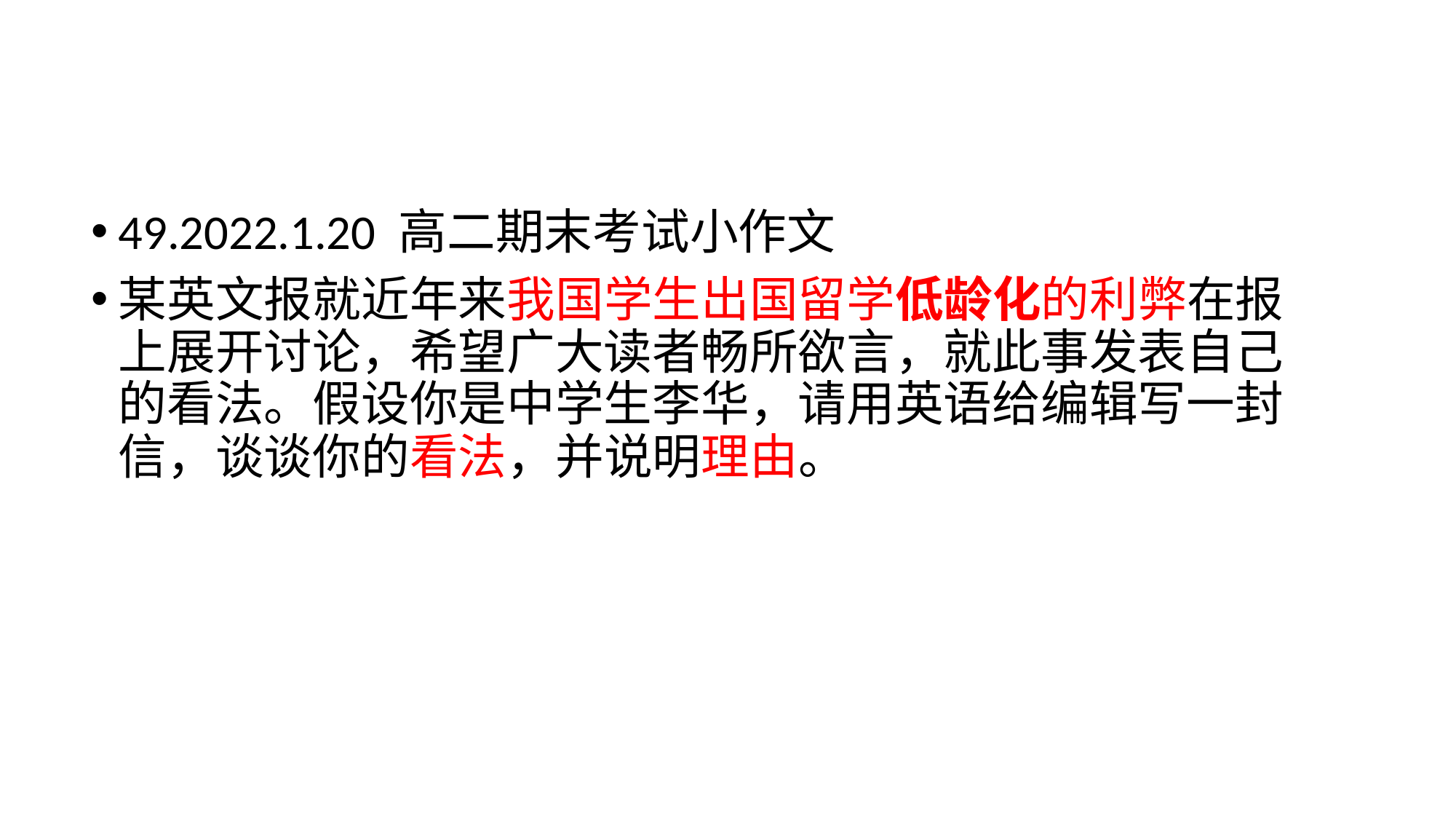

49.2022.1.20 高二期末考试小作文
某英文报就近年来我国学生出国留学低龄化的利弊在报上展开讨论，希望广大读者畅所欲言，就此事发表自己的看法。假设你是中学生李华，请用英语给编辑写一封信，谈谈你的看法，并说明理由。